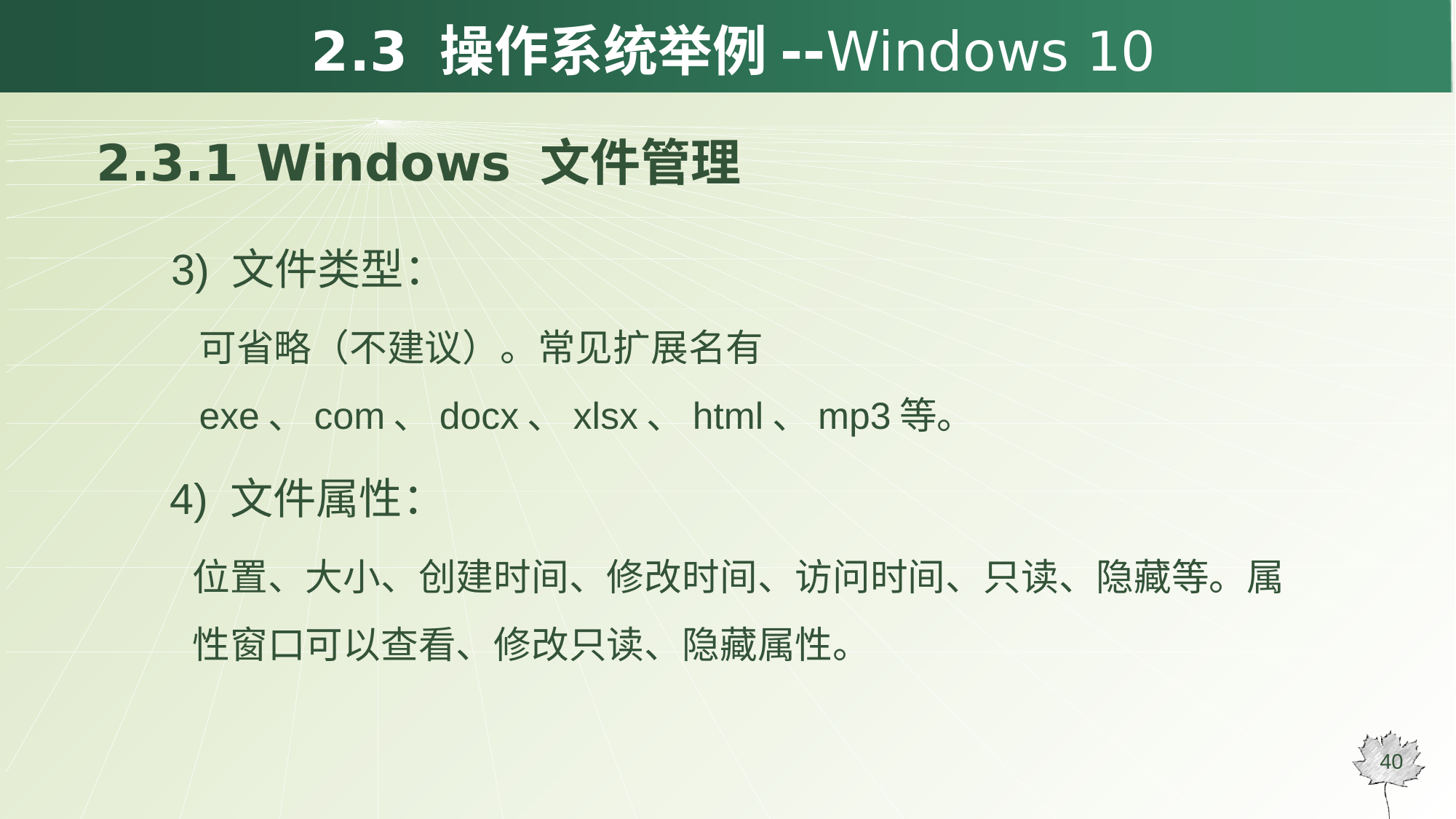

# 2.3 操作系统举例--Windows 10
2.3.1 Windows 文件管理
  3) 文件类型：
可省略（不建议）。常见扩展名有exe、com、docx、xlsx、html、mp3等。
  4) 文件属性：
位置、大小、创建时间、修改时间、访问时间、只读、隐藏等。属性窗口可以查看、修改只读、隐藏属性。
40